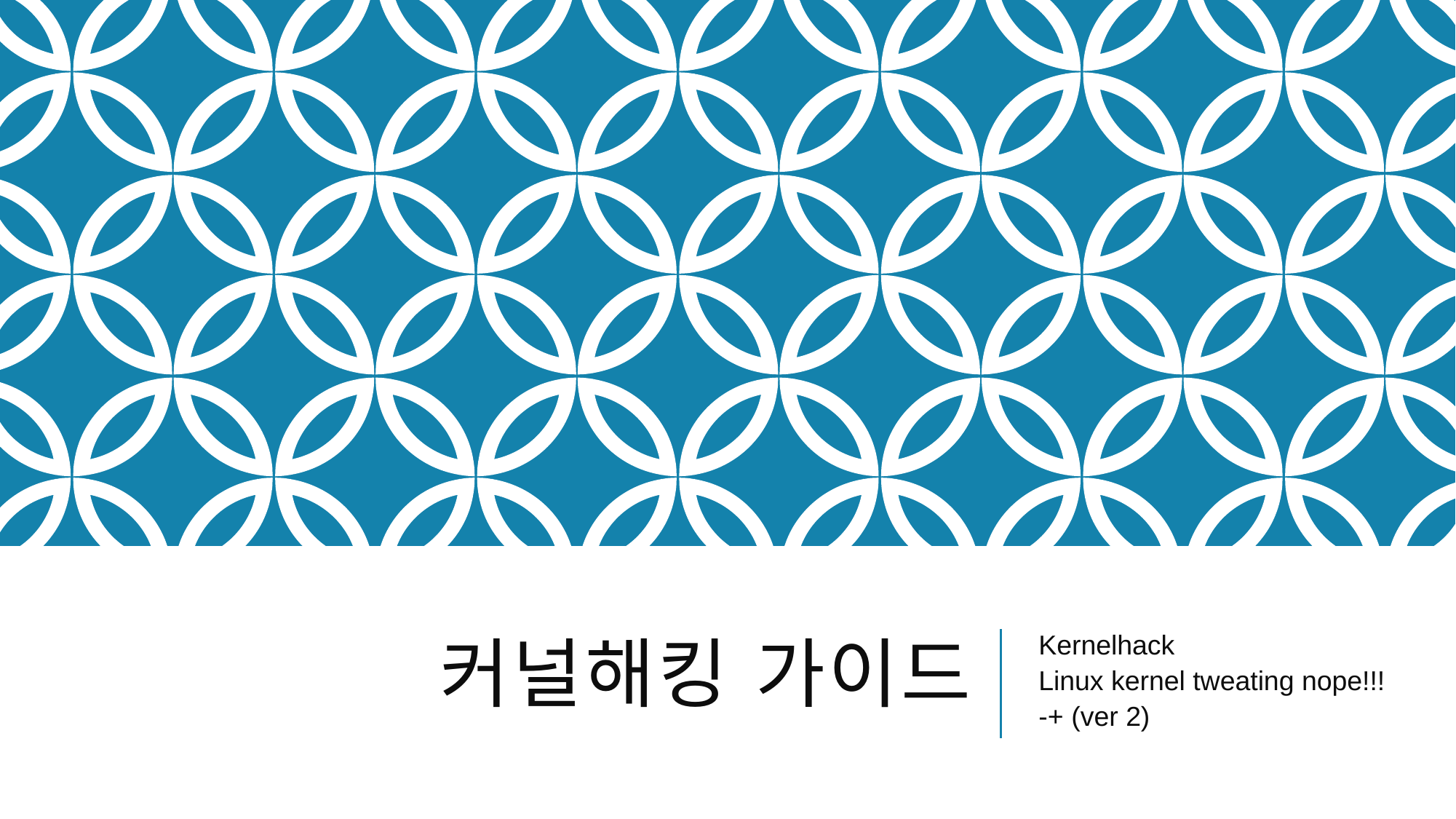

# 커널해킹 가이드
Kernelhack
Linux kernel tweating nope!!!
-+ (ver 2)